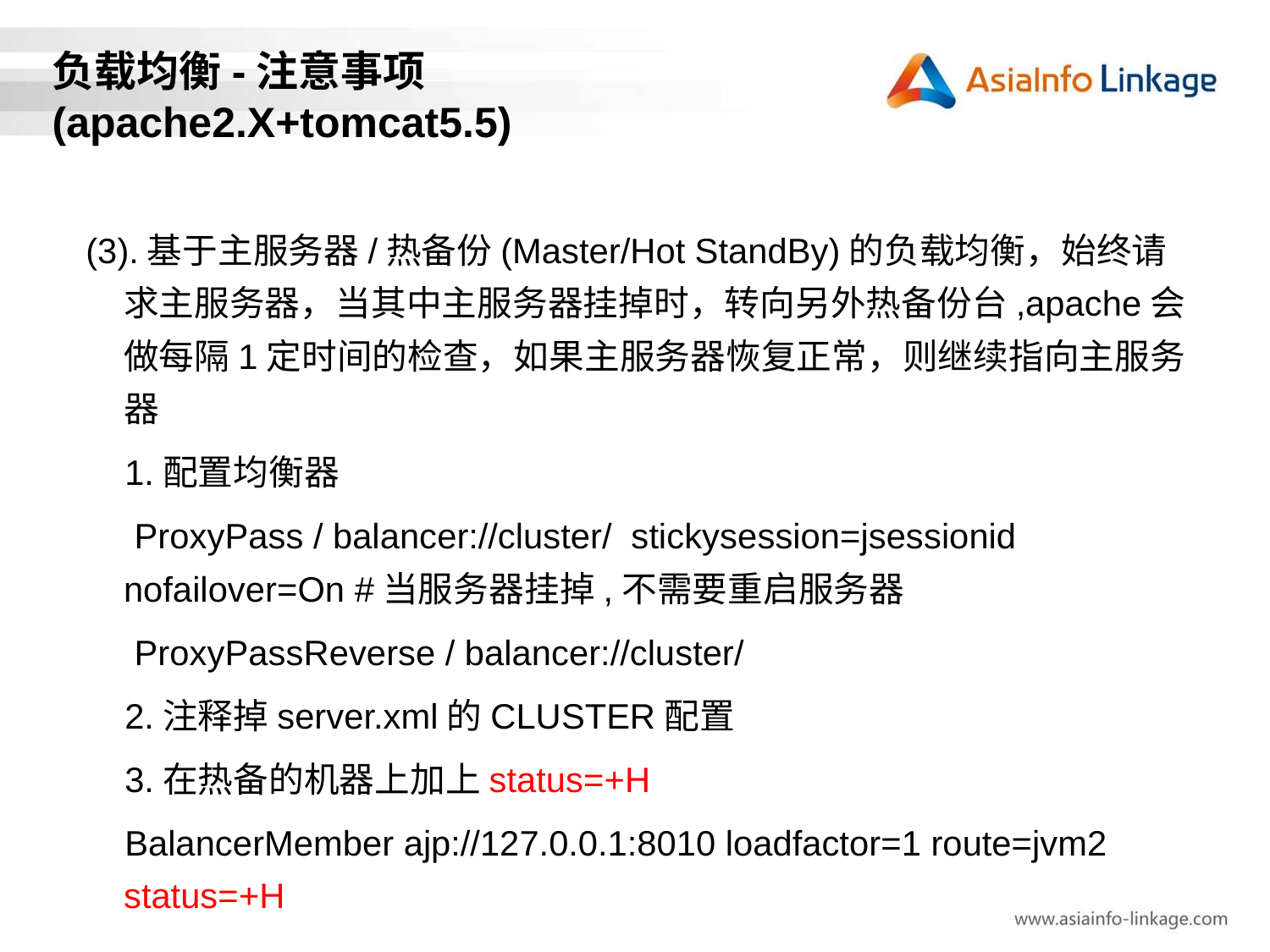

# 负载均衡-注意事项 (apache2.X+tomcat5.5)

 (3).基于主服务器/热备份(Master/Hot StandBy)的负载均衡，始终请求主服务器，当其中主服务器挂掉时，转向另外热备份台,apache会做每隔1定时间的检查，如果主服务器恢复正常，则继续指向主服务器
     1.配置均衡器
      ProxyPass / balancer://cluster/  stickysession=jsessionid nofailover=On #当服务器挂掉,不需要重启服务器
      ProxyPassReverse / balancer://cluster/
     2.注释掉server.xml的CLUSTER配置
     3.在热备的机器上加上status=+H
     BalancerMember ajp://127.0.0.1:8010 loadfactor=1 route=jvm2 status=+H